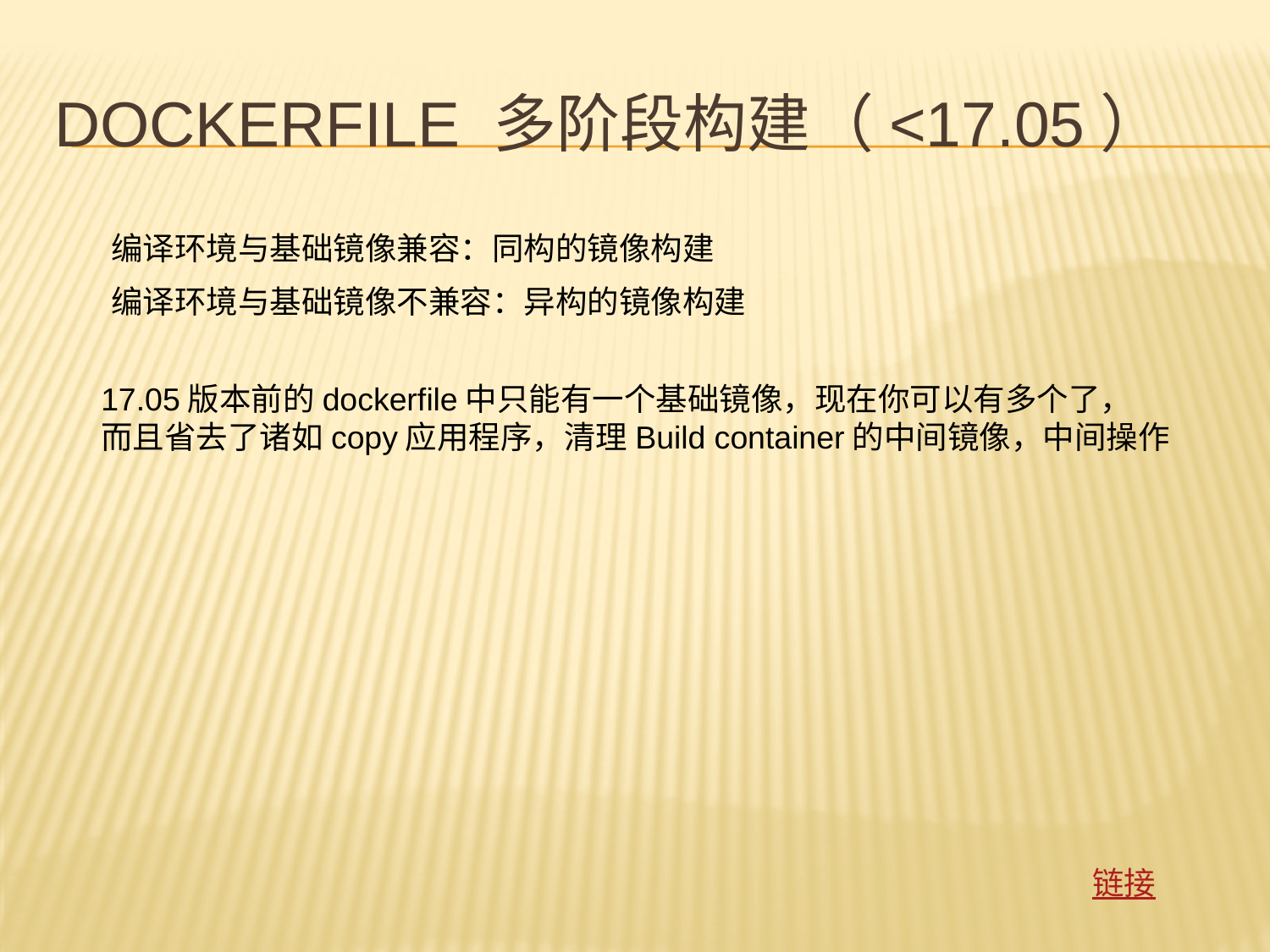

# Dockerfile 多阶段构建（<17.05）
编译环境与基础镜像兼容：同构的镜像构建
编译环境与基础镜像不兼容：异构的镜像构建
17.05版本前的dockerfile中只能有一个基础镜像，现在你可以有多个了，
而且省去了诸如copy应用程序，清理Build container的中间镜像，中间操作
链接